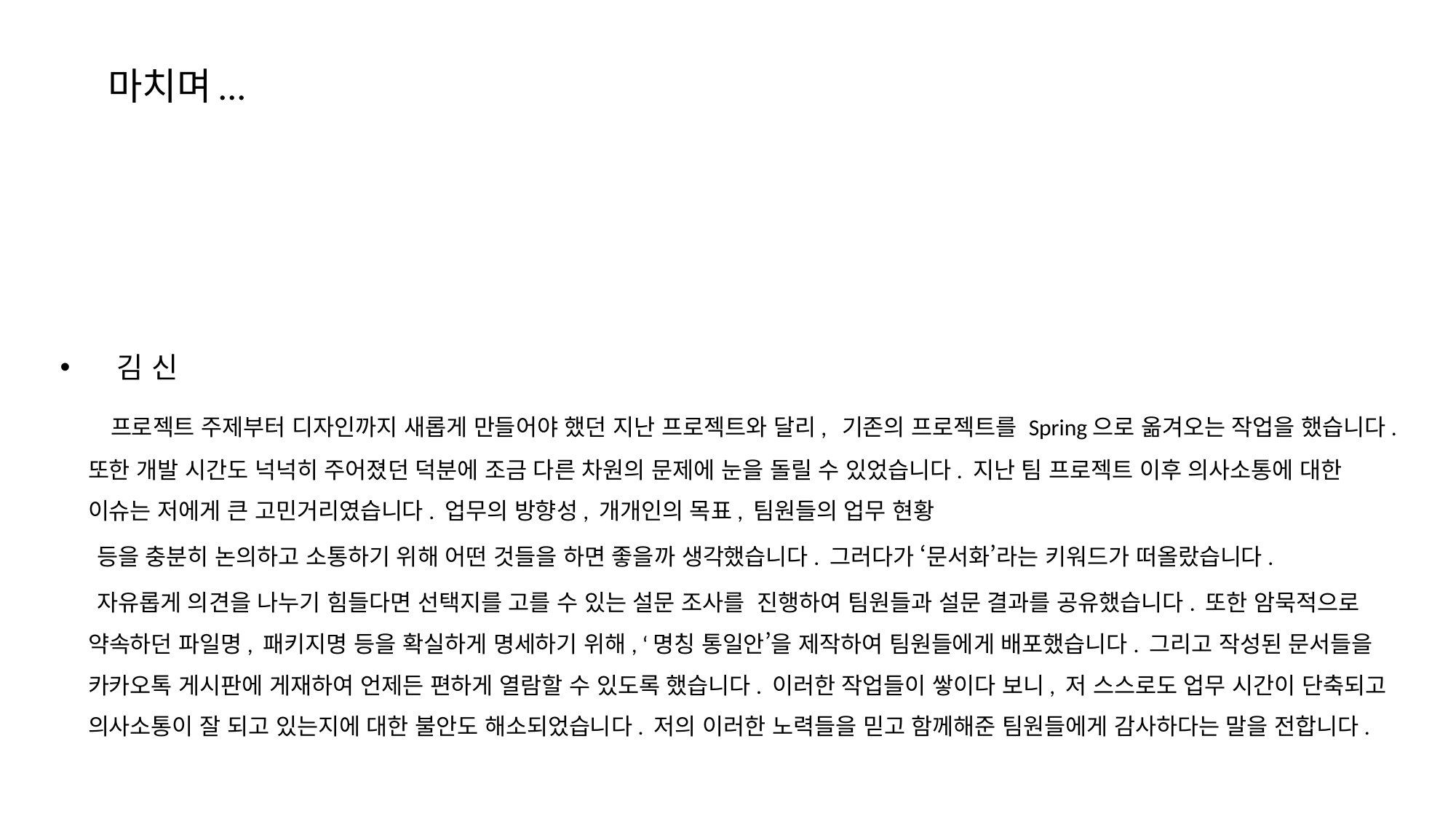

# 마치며...
 김 신
      프로젝트 주제부터 디자인까지 새롭게 만들어야 했던 지난 프로젝트와 달리,  기존의 프로젝트를 Spring으로 옮겨오는 작업을 했습니다. 또한 개발 시간도 넉넉히 주어졌던 덕분에 조금 다른 차원의 문제에 눈을 돌릴 수 있었습니다. 지난 팀 프로젝트 이후 의사소통에 대한 이슈는 저에게 큰 고민거리였습니다. 업무의 방향성, 개개인의 목표, 팀원들의 업무 현황
     등을 충분히 논의하고 소통하기 위해 어떤 것들을 하면 좋을까 생각했습니다. 그러다가 ‘문서화’라는 키워드가 떠올랐습니다.
     자유롭게 의견을 나누기 힘들다면 선택지를 고를 수 있는 설문 조사를  진행하여 팀원들과 설문 결과를 공유했습니다. 또한 암묵적으로 약속하던 파일명, 패키지명 등을 확실하게 명세하기 위해, ‘명칭 통일안’을 제작하여 팀원들에게 배포했습니다. 그리고 작성된 문서들을 카카오톡 게시판에 게재하여 언제든 편하게 열람할 수 있도록 했습니다. 이러한 작업들이 쌓이다 보니, 저 스스로도 업무 시간이 단축되고 의사소통이 잘 되고 있는지에 대한 불안도 해소되었습니다. 저의 이러한 노력들을 믿고 함께해준 팀원들에게 감사하다는 말을 전합니다.